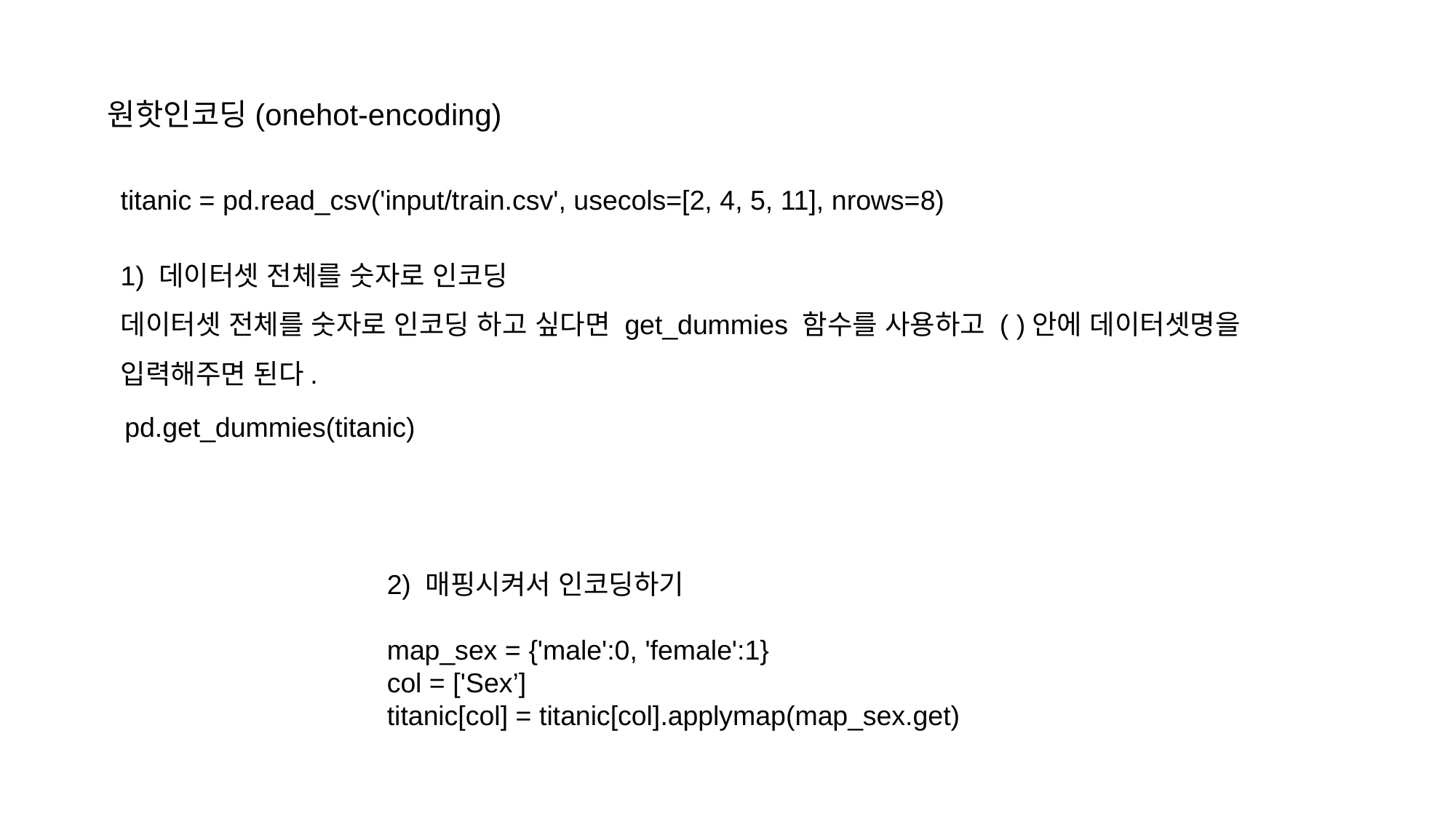

원핫인코딩(onehot-encoding)
titanic = pd.read_csv('input/train.csv', usecols=[2, 4, 5, 11], nrows=8)
1) 데이터셋 전체를 숫자로 인코딩
데이터셋 전체를 숫자로 인코딩 하고 싶다면 get_dummies 함수를 사용하고 ( )안에 데이터셋명을 입력해주면 된다.
pd.get_dummies(titanic)
2) 매핑시켜서 인코딩하기

map_sex = {'male':0, 'female':1}
col = ['Sex’]
titanic[col] = titanic[col].applymap(map_sex.get)